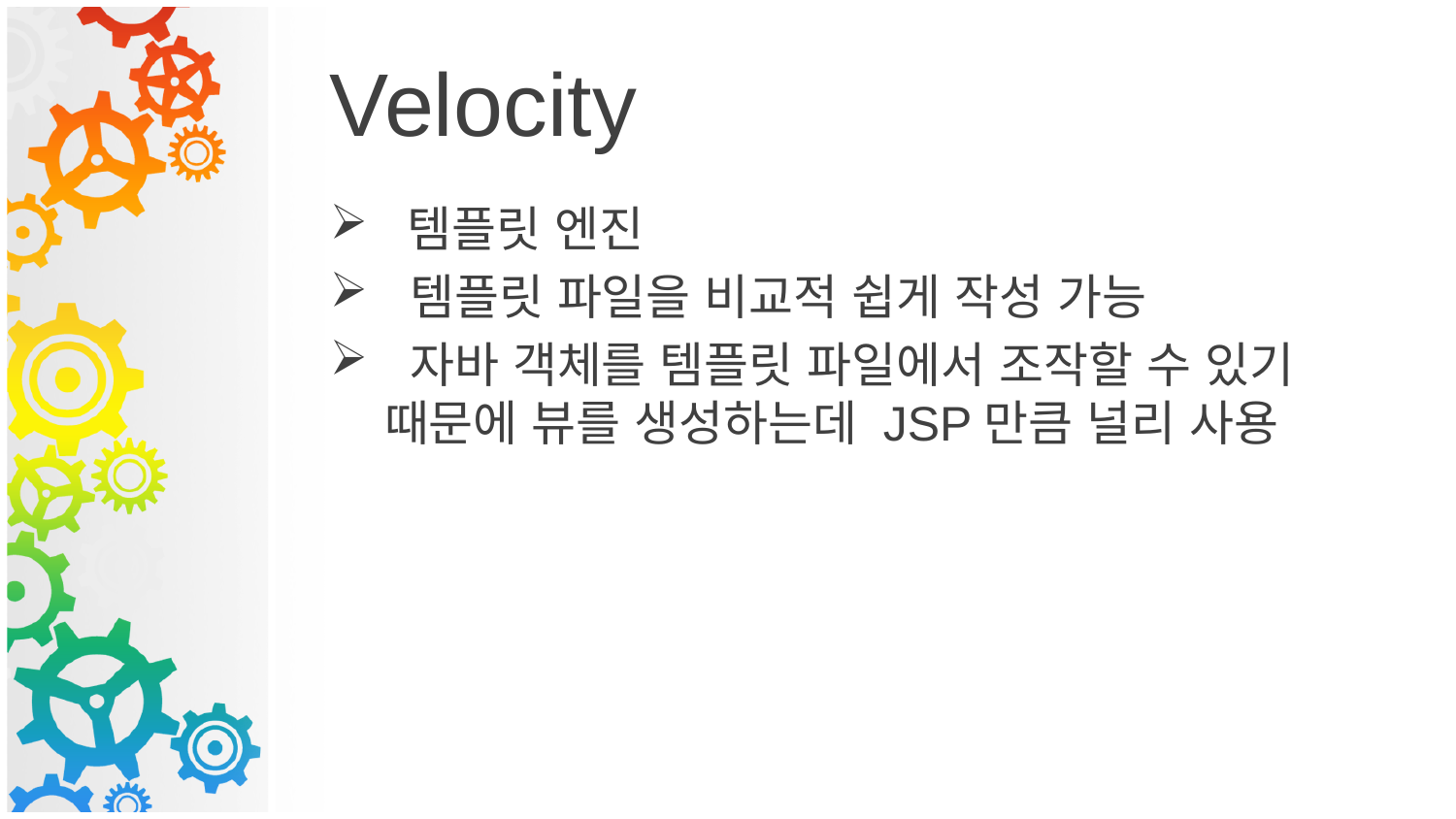

# Velocity
 템플릿 엔진
 템플릿 파일을 비교적 쉽게 작성 가능
 자바 객체를 템플릿 파일에서 조작할 수 있기 때문에 뷰를 생성하는데 JSP만큼 널리 사용